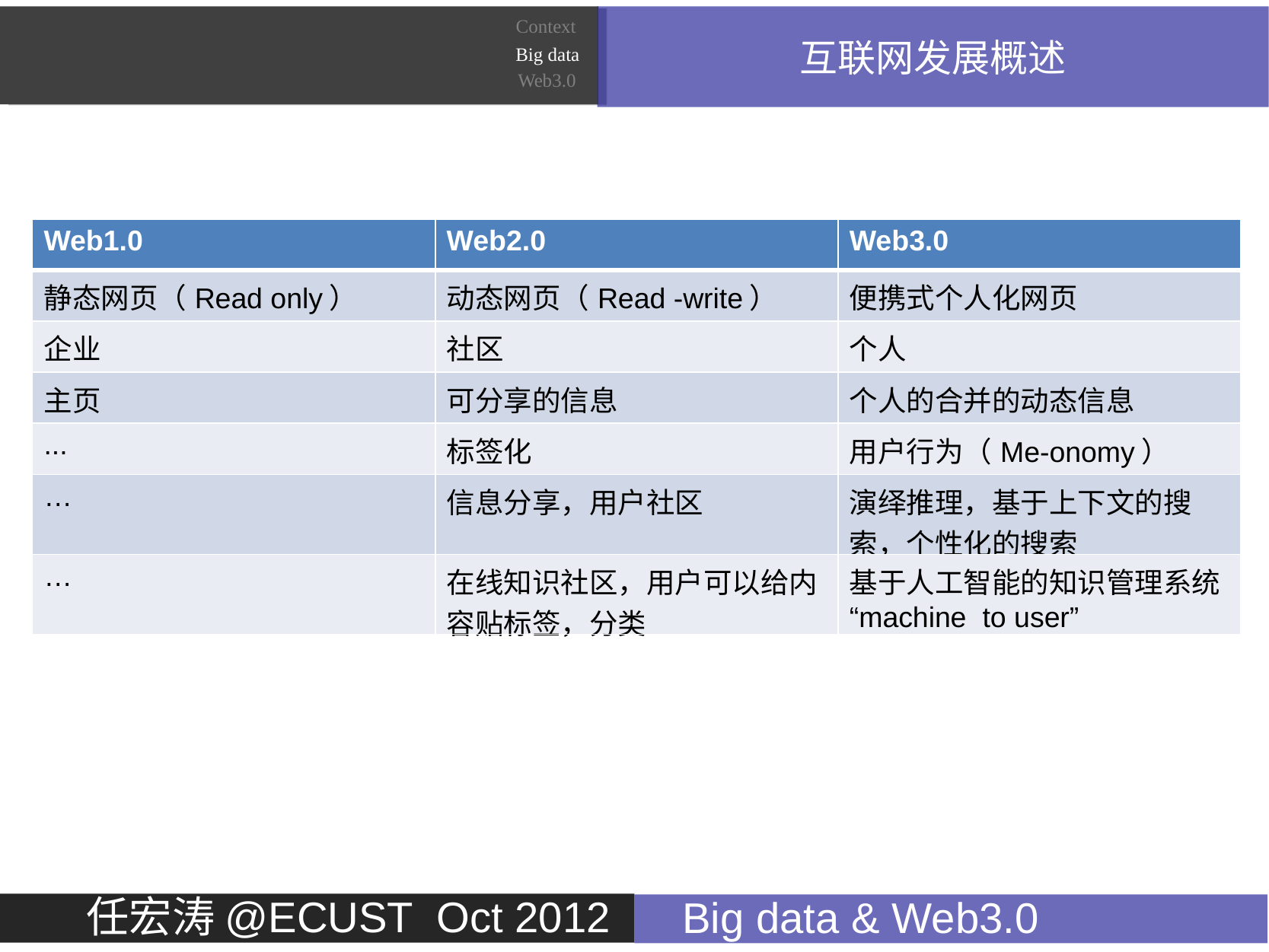

互联网发展概述
Context
Big data
Web3.0
| Web1.0 | Web2.0 | Web3.0 |
| --- | --- | --- |
| 静态网页（Read only） | 动态网页（Read -write） | 便携式个人化网页 |
| 企业 | 社区 | 个人 |
| 主页 | 可分享的信息 | 个人的合并的动态信息 |
| ... | 标签化 | 用户行为（Me-onomy） |
| … | 信息分享，用户社区 | 演绎推理，基于上下文的搜索，个性化的搜索 |
| … | 在线知识社区，用户可以给内容贴标签，分类 | 基于人工智能的知识管理系统 “machine to user” |
        任宏涛@ECUST  Oct 2012
    Big data & Web3.0